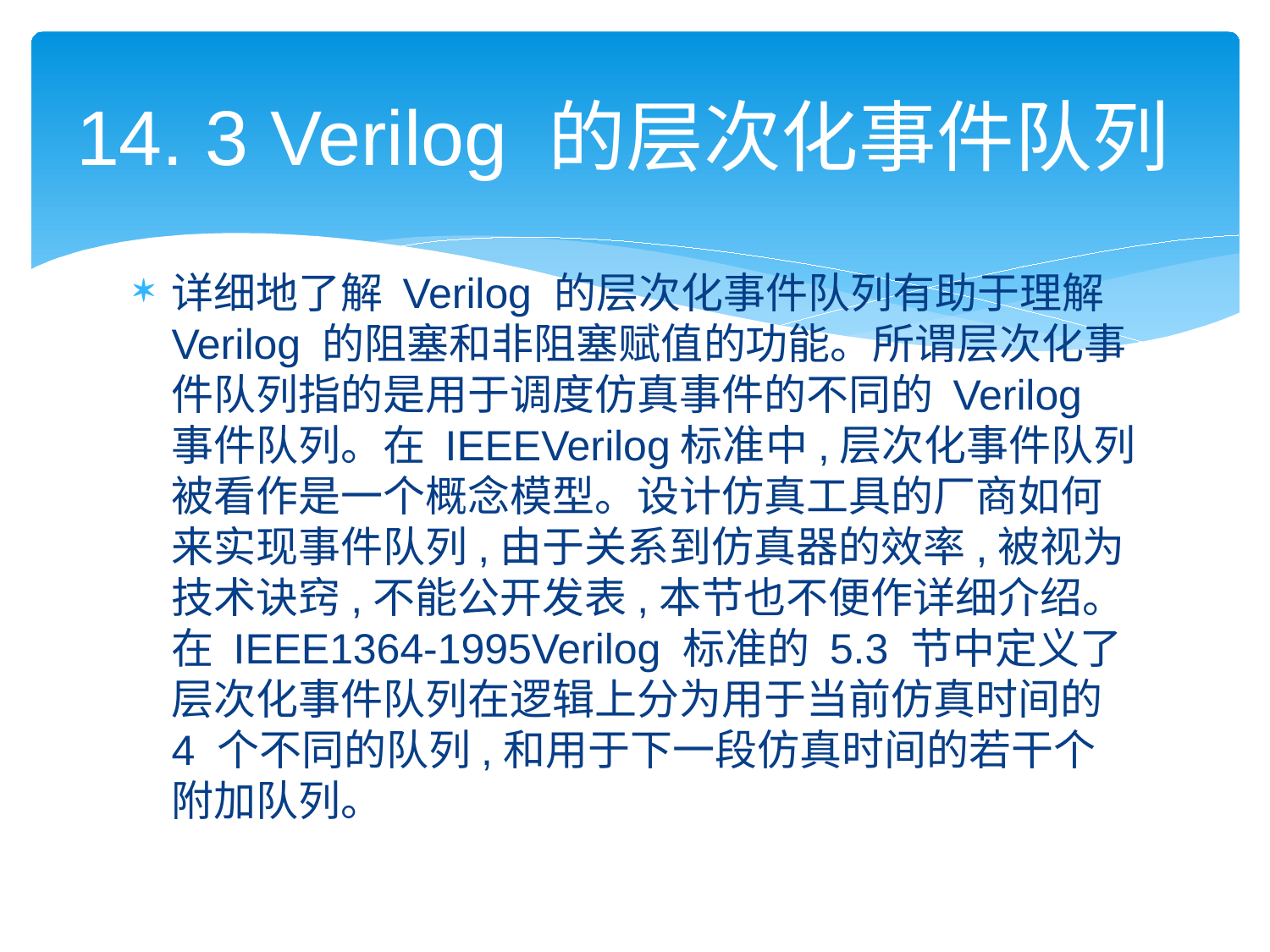

# 14. 3 Verilog 的层次化事件队列
详细地了解 Verilog 的层次化事件队列有助于理解 Verilog 的阻塞和非阻塞赋值的功能。所谓层次化事件队列指的是用于调度仿真事件的不同的 Verilog 事件队列。在 IEEEVerilog标准中,层次化事件队列被看作是一个概念模型。设计仿真工具的厂商如何来实现事件队列,由于关系到仿真器的效率,被视为技术诀窍,不能公开发表,本节也不便作详细介绍。在 IEEE1364-1995Verilog 标准的 5.3 节中定义了层次化事件队列在逻辑上分为用于当前仿真时间的 4 个不同的队列,和用于下一段仿真时间的若干个附加队列。